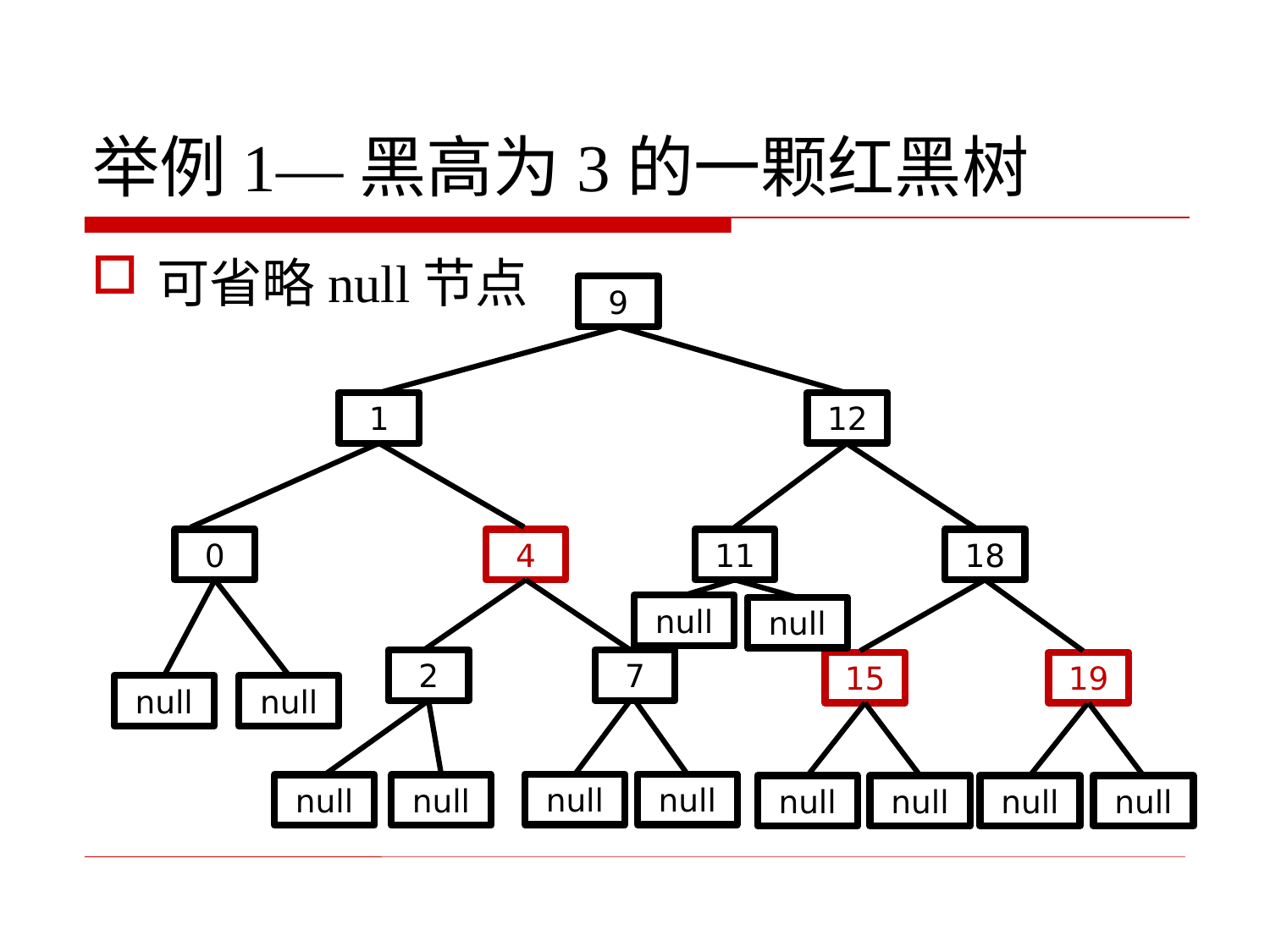

# 举例1—黑高为3的一颗红黑树
可省略null节点
9
12
1
0
4
11
18
2
7
15
19
null
null
null
null
null
null
null
null
null
null
null
null